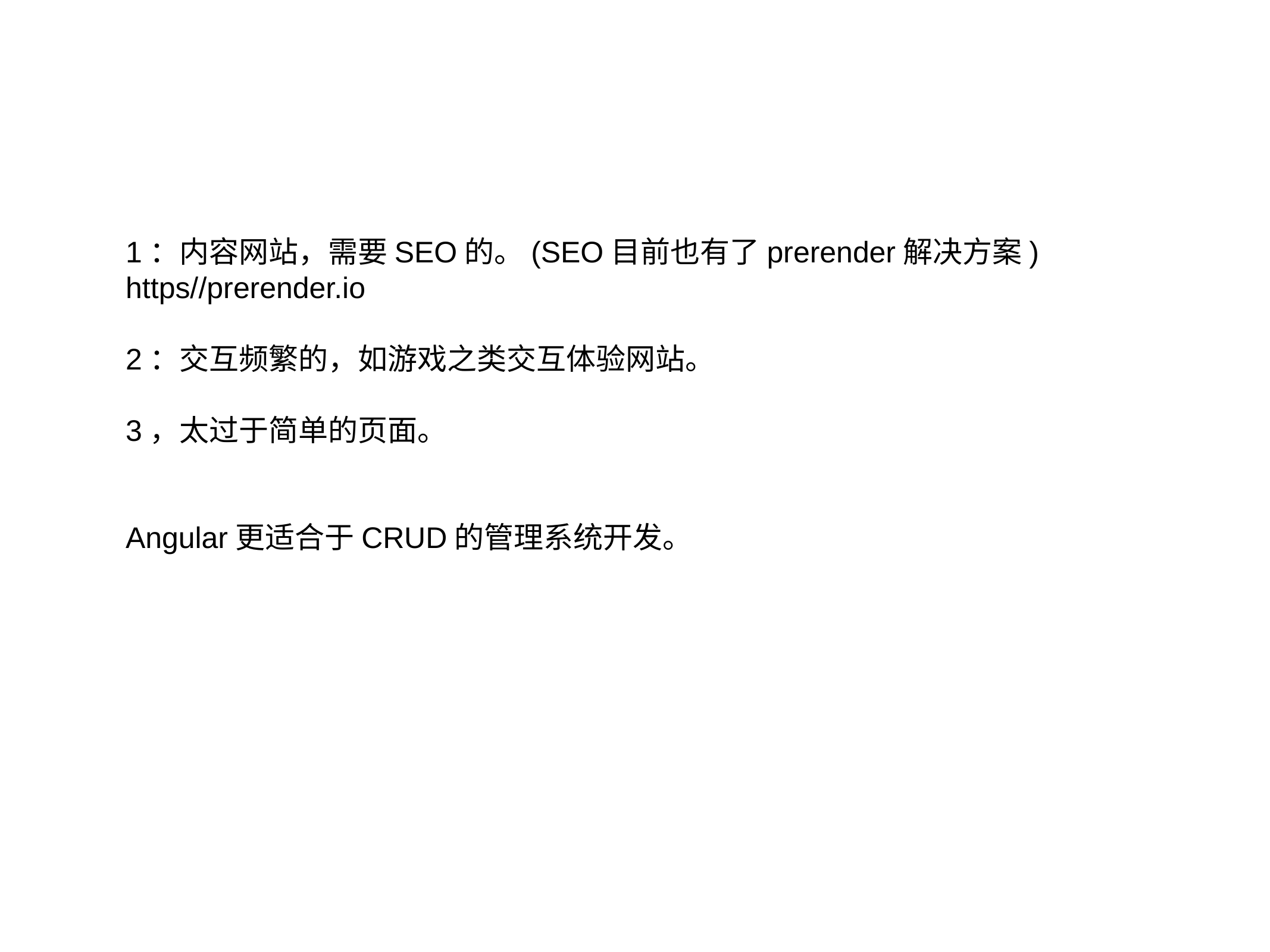

1：内容网站，需要SEO的。(SEO目前也有了prerender解决方案) https//prerender.io

2：交互频繁的，如游戏之类交互体验网站。

3，太过于简单的页面。

Angular更适合于CRUD的管理系统开发。